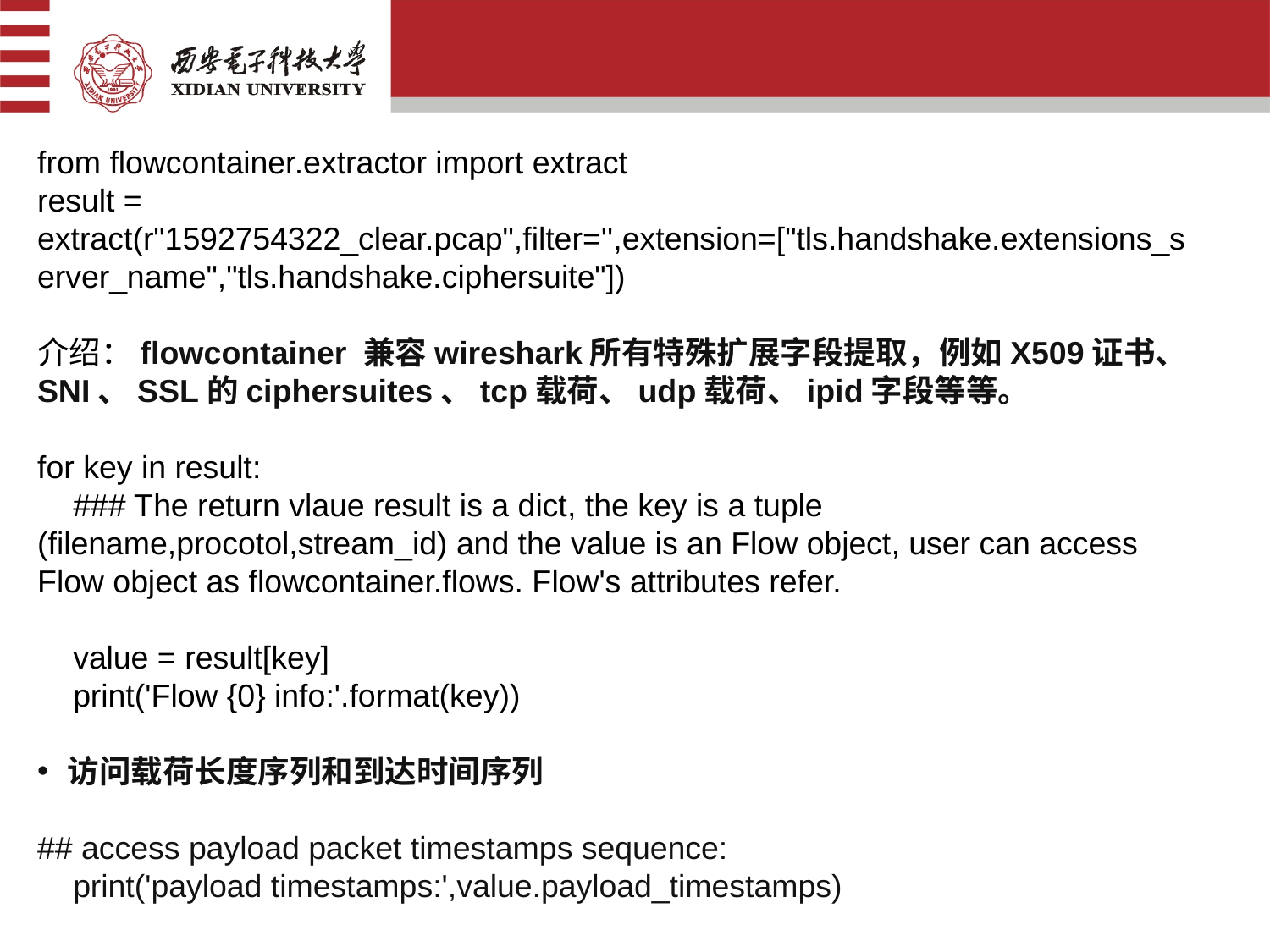

from flowcontainer.extractor import extract
result = extract(r"1592754322_clear.pcap",filter='',extension=["tls.handshake.extensions_server_name","tls.handshake.ciphersuite"])

介绍：flowcontainer 兼容wireshark所有特殊扩展字段提取，例如X509证书、SNI、SSL的ciphersuites、tcp载荷、udp载荷、ipid字段等等。

for key in result:
    ### The return vlaue result is a dict, the key is a tuple (filename,procotol,stream_id) and the value is an Flow object, user can access Flow object as flowcontainer.flows. Flow's attributes refer.

    value = result[key]
    print('Flow {0} info:'.format(key))

访问载荷长度序列和到达时间序列
## access payload packet timestamps sequence:
    print('payload timestamps:',value.payload_timestamps)